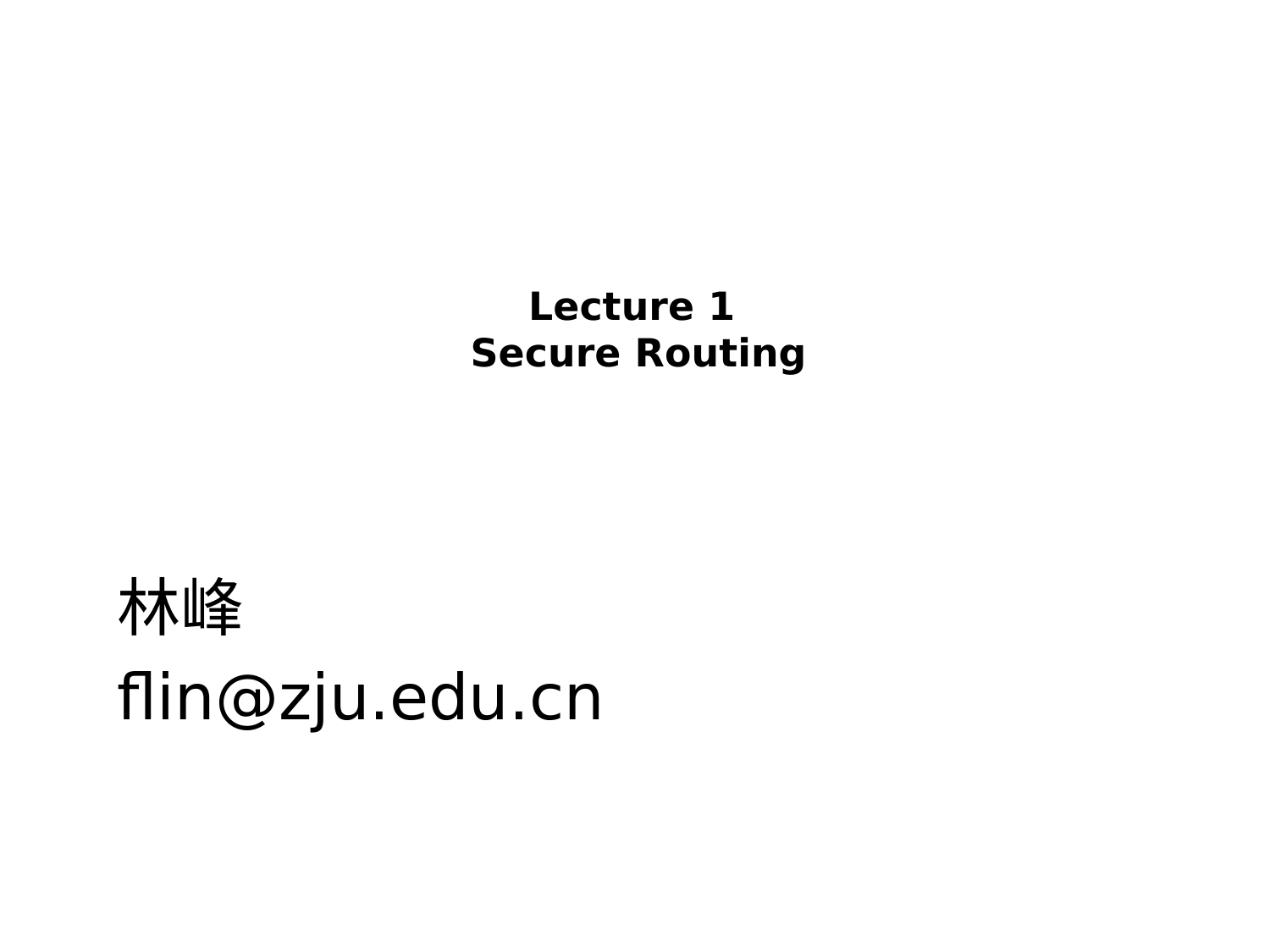

# Lecture 1 Secure Routing
林峰
flin@zju.edu.cn